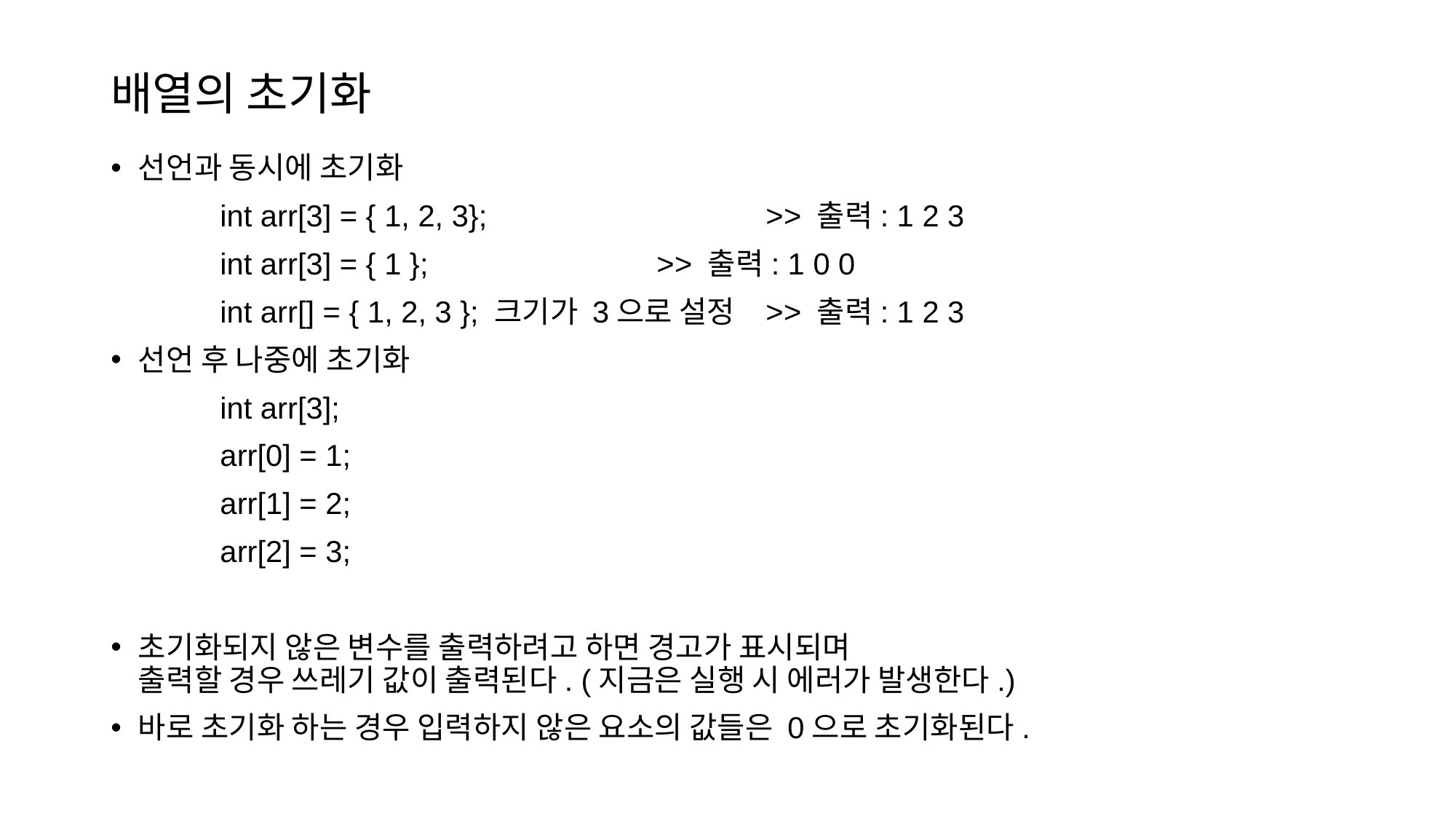

# 배열의 초기화
선언과 동시에 초기화
	int arr[3] = { 1, 2, 3};			>> 출력: 1 2 3
	int arr[3] = { 1 };			>> 출력: 1 0 0
	int arr[] = { 1, 2, 3 }; 크기가 3으로 설정	>> 출력: 1 2 3
선언 후 나중에 초기화
	int arr[3];
	arr[0] = 1;
	arr[1] = 2;
	arr[2] = 3;

초기화되지 않은 변수를 출력하려고 하면 경고가 표시되며
출력할 경우 쓰레기 값이 출력된다. (지금은 실행 시 에러가 발생한다.)
바로 초기화 하는 경우 입력하지 않은 요소의 값들은 0으로 초기화된다.